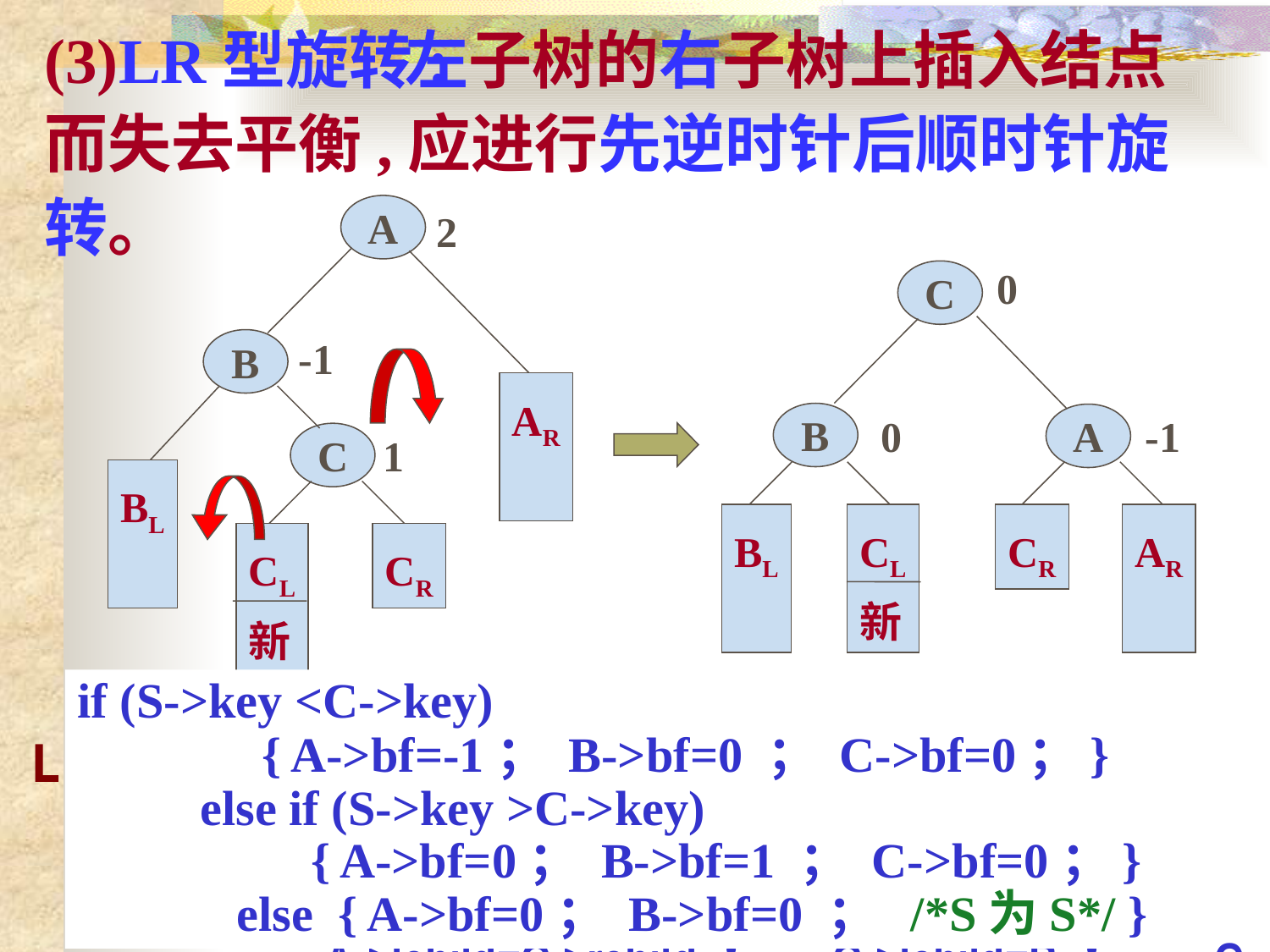

# (3)LR型旋转:
                        左子树的右子树上插入结点
而失去平衡,应进行先逆时针后顺时针旋转。
2
A

B
AR

C
BL

CL
新
CR
-1
1

0
C

B
A

BL

CL
新
CR
AR

0
-1

if (S->key <C->key)
               { A->bf=-1； B->bf=0 ； C->bf=0；}
          else if (S->key >C->key)
                   { A->bf=0； B->bf=1 ； C->bf=0；}
             else  { A->bf=0； B->bf=0 ；  /*S为S*/ }
LR型失衡的特点是：A->bf=2，B->bf=-1。
操作：B=A->lchild；C=B->Rchild； B->rchild=C->lchild；
            A->lchild=C->rchild；  C->lchild=B；   C->rchild=A；